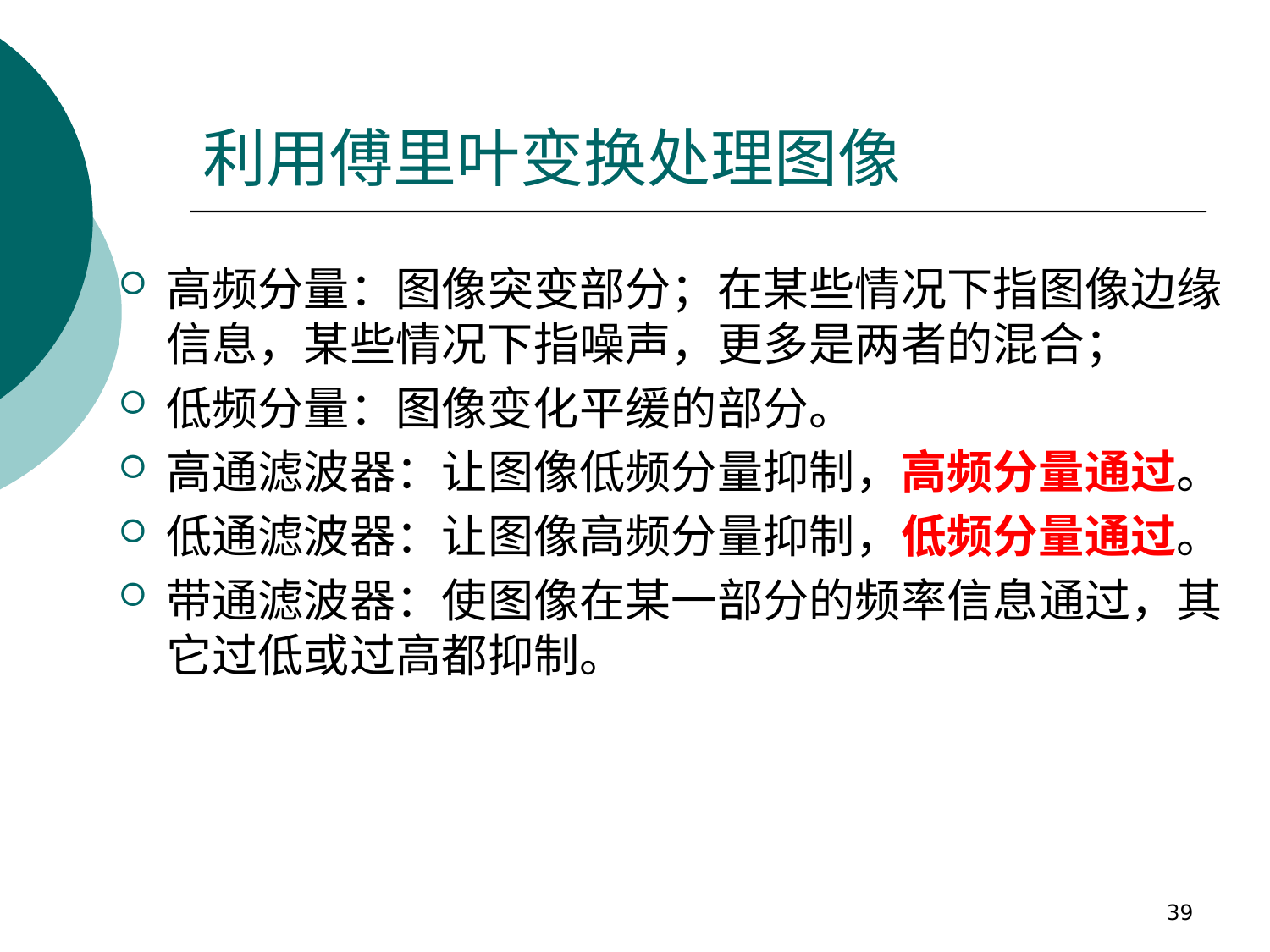

# 利用傅里叶变换处理图像
高频分量：图像突变部分；在某些情况下指图像边缘信息，某些情况下指噪声，更多是两者的混合；
低频分量：图像变化平缓的部分。
高通滤波器：让图像低频分量抑制，高频分量通过。
低通滤波器：让图像高频分量抑制，低频分量通过。
带通滤波器：使图像在某一部分的频率信息通过，其它过低或过高都抑制。
39